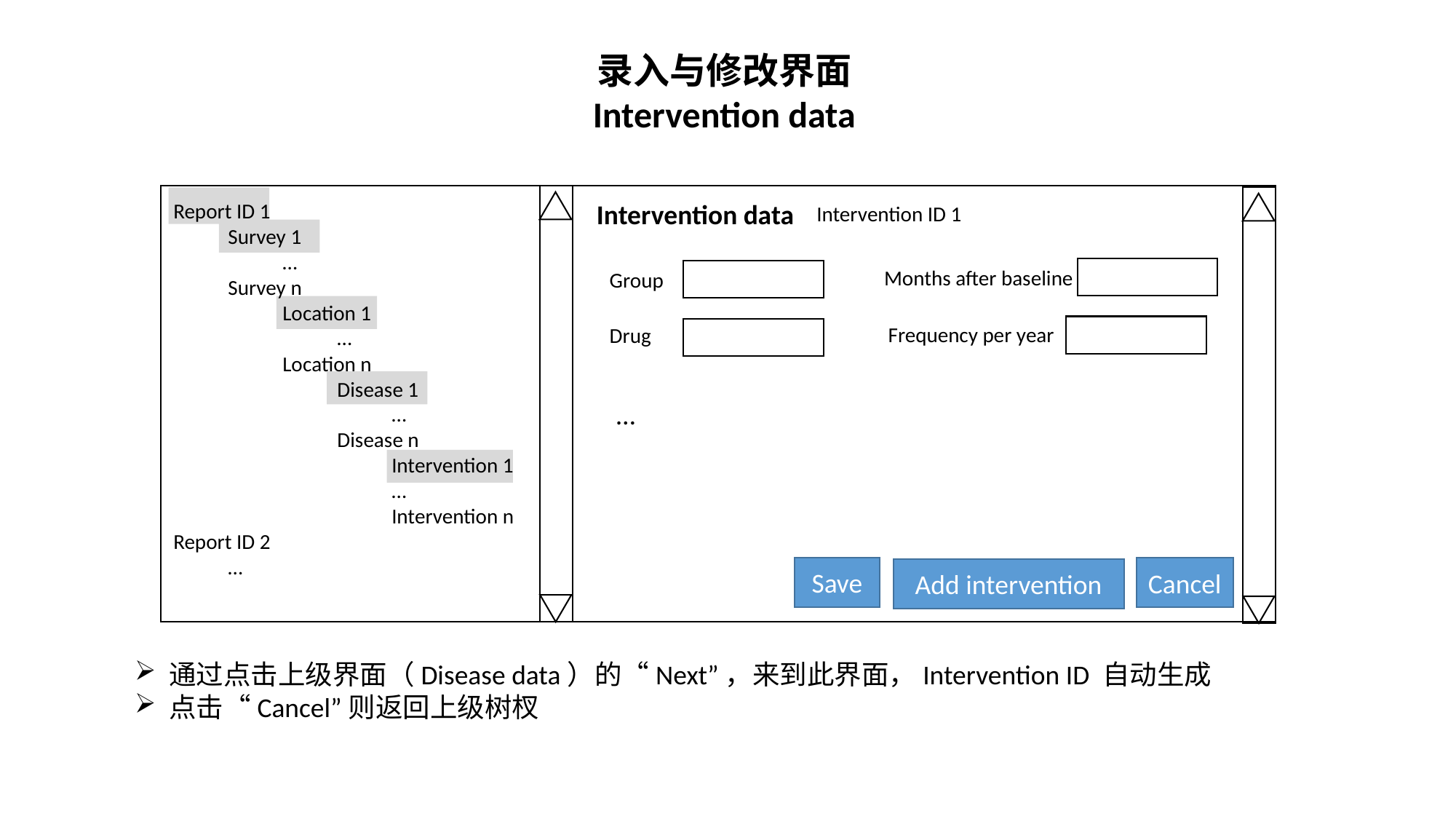

录入与修改界面
Intervention data

Report ID 1
Survey 1
…
Survey n
Location 1
…
Location n
Disease 1
…
Disease n
Intervention 1
…
Intervention n
Report ID 2
…

Intervention data

Intervention ID 1

Months after baseline

Group

Frequency per year
Drug

…

Save
Cancel
Add intervention

通过点击上级界面（Disease data）的“Next”，来到此界面，Intervention ID 自动生成
点击“Cancel”则返回上级树杈